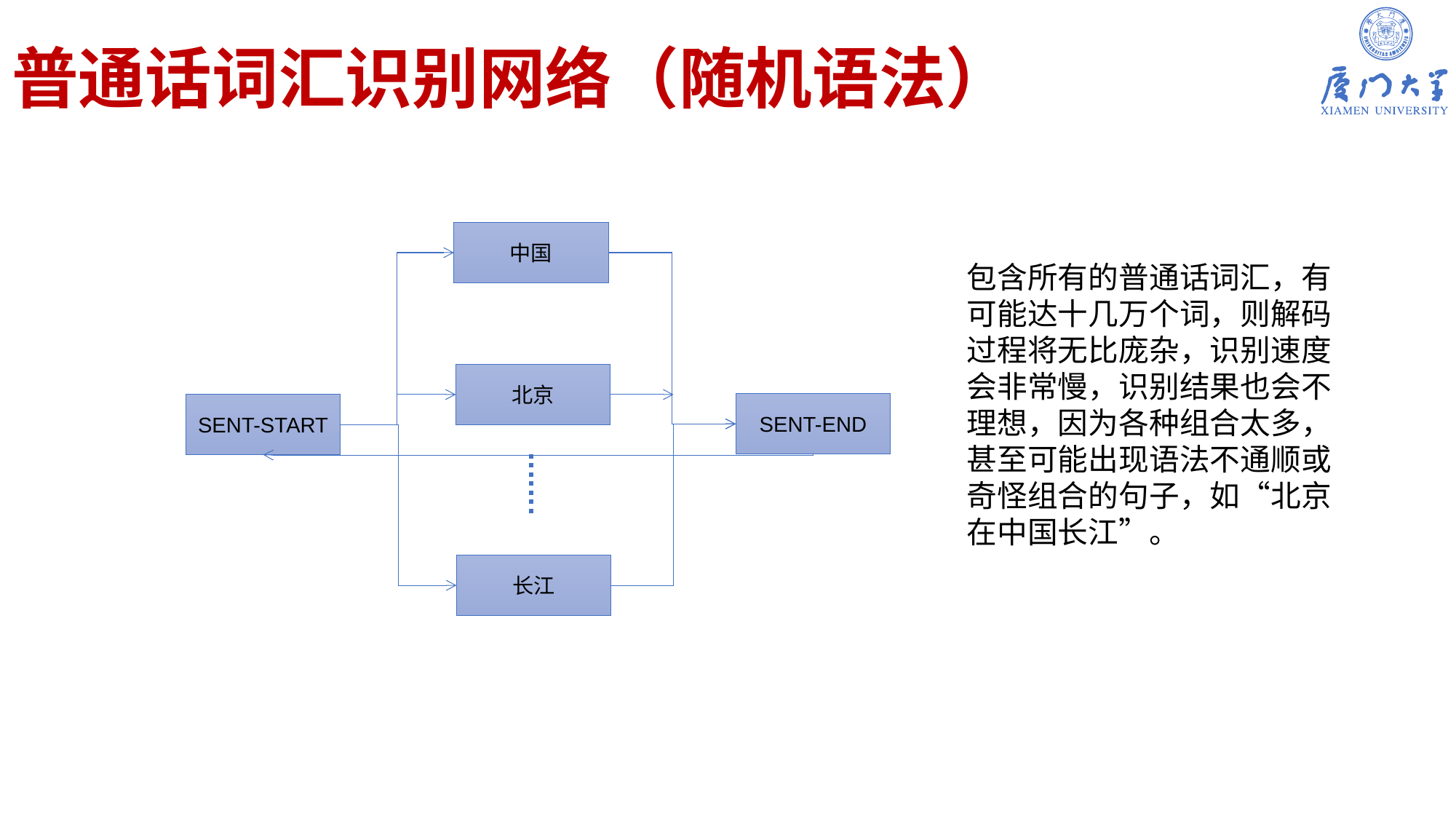

# 普通话词汇识别网络（随机语法）
中国
北京
SENT-END
SENT-START
长江
包含所有的普通话词汇，有可能达十几万个词，则解码过程将无比庞杂，识别速度会非常慢，识别结果也会不理想，因为各种组合太多，甚至可能出现语法不通顺或奇怪组合的句子，如“北京在中国长江”。